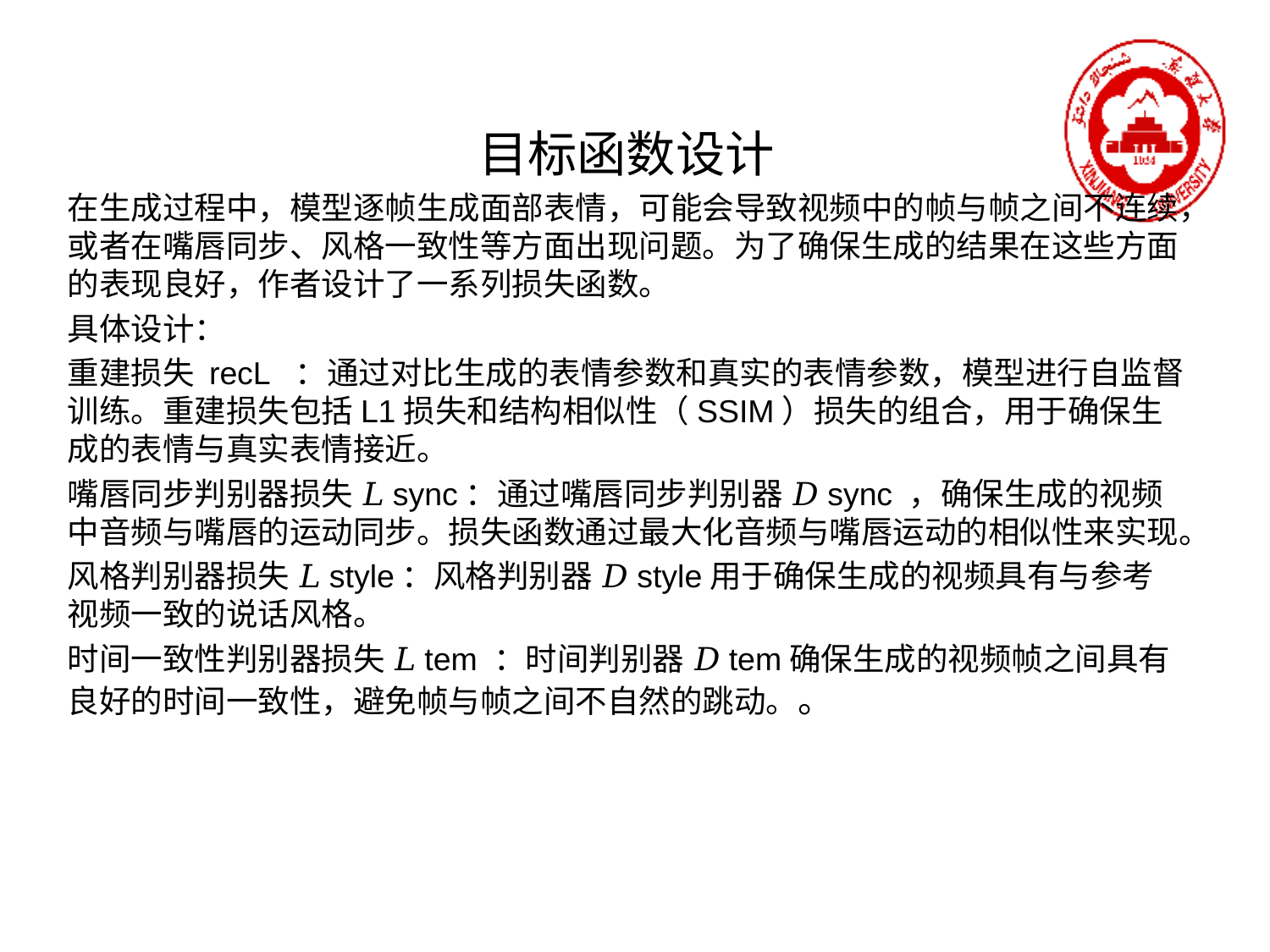

目标函数设计
在生成过程中，模型逐帧生成面部表情，可能会导致视频中的帧与帧之间不连续，或者在嘴唇同步、风格一致性等方面出现问题。为了确保生成的结果在这些方面的表现良好，作者设计了一系列损失函数。
具体设计：
重建损失 recL  ：通过对比生成的表情参数和真实的表情参数，模型进行自监督训练。重建损失包括L1损失和结构相似性（SSIM）损失的组合，用于确保生成的表情与真实表情接近。
嘴唇同步判别器损失 𝐿sync：通过嘴唇同步判别器 𝐷sync ，确保生成的视频中音频与嘴唇的运动同步。损失函数通过最大化音频与嘴唇运动的相似性来实现。
风格判别器损失 𝐿style：风格判别器 𝐷style用于确保生成的视频具有与参考视频一致的说话风格。
时间一致性判别器损失 𝐿tem ：时间判别器 𝐷tem​确保生成的视频帧之间具有良好的时间一致性，避免帧与帧之间不自然的跳动。。